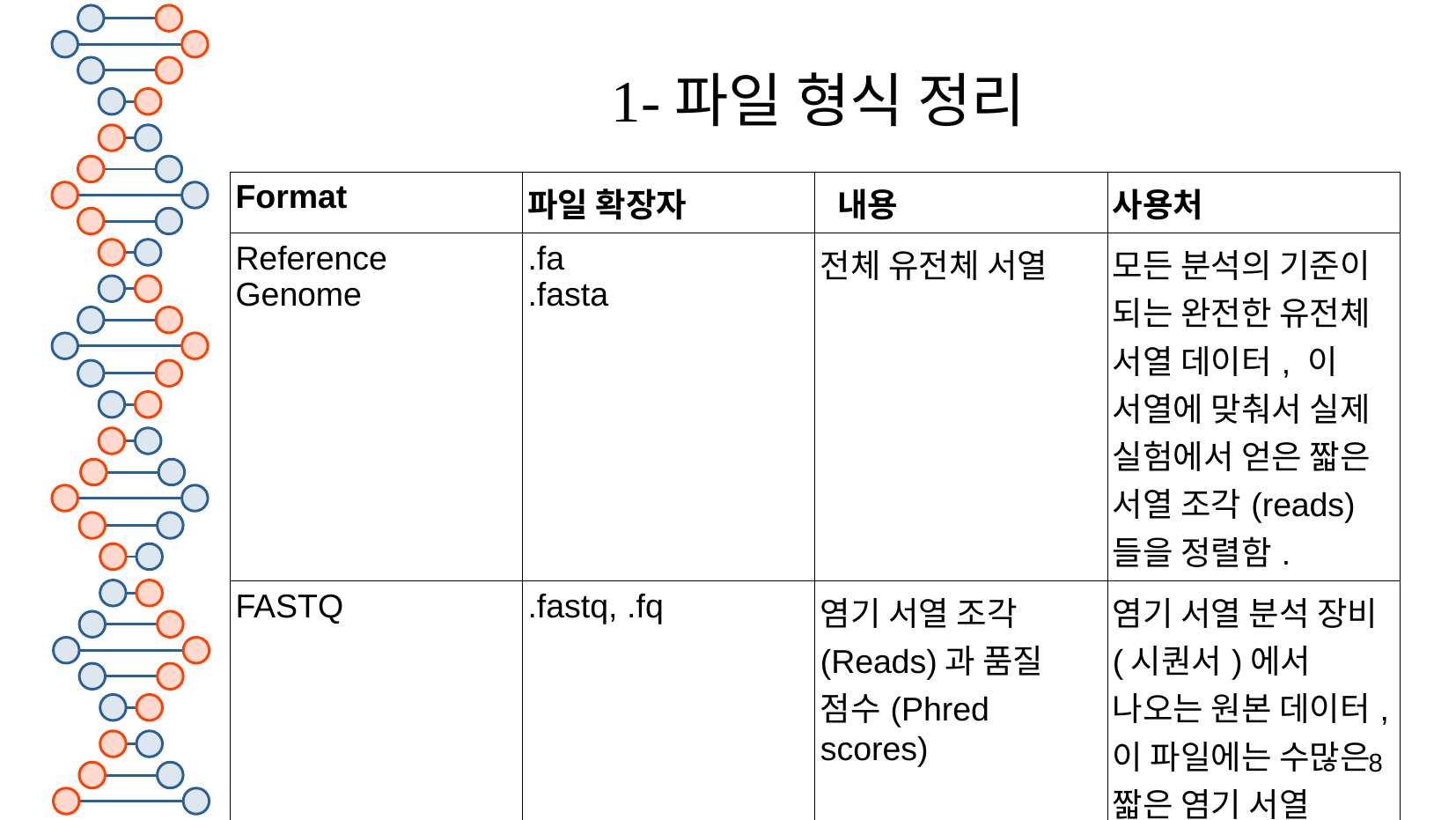

# 1-파일 형식 정리
| Format | 파일 확장자 | 내용 | 사용처 |
| --- | --- | --- | --- |
| Reference Genome | .fa .fasta | 전체 유전체 서열 | 모든 분석의 기준이 되는 완전한 유전체 서열 데이터, 이 서열에 맞춰서 실제 실험에서 얻은 짧은 서열 조각(reads)들을 정렬함. |
| FASTQ | .fastq, .fq | 염기 서열 조각(Reads)과 품질 점수(Phred scores) | 염기 서열 분석 장비(시퀀서)에서 나오는 원본 데이터, 이 파일에는 수많은 짧은 염기 서열 조각들과 각 염기의 정확도를 나타내는 점수(Phred score)가 포함되어 있음. |
8